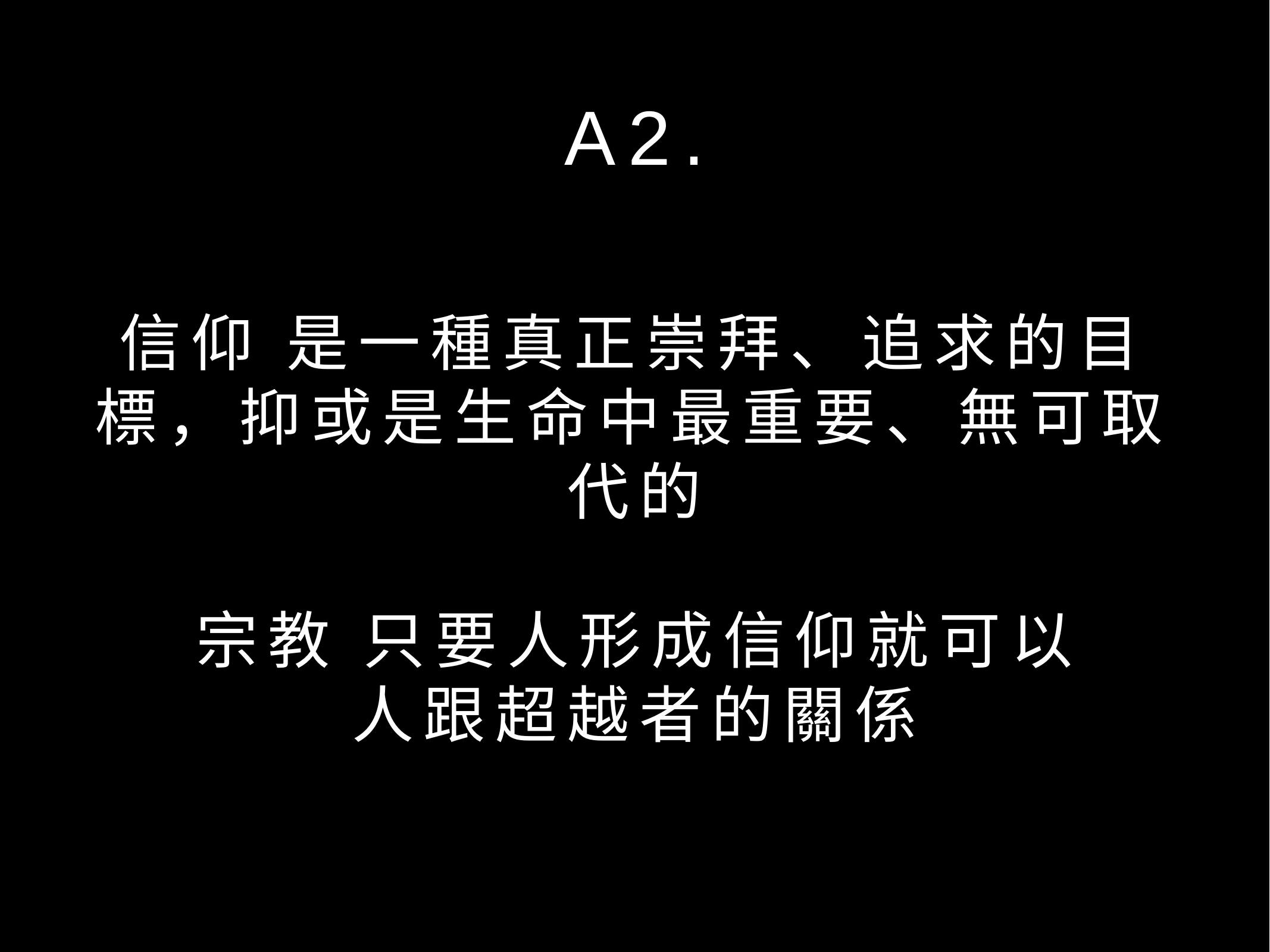

# A2.
信仰 是一種真正崇拜、追求的目標，抑或是生命中最重要、無可取代的

宗教 只要人形成信仰就可以
人跟超越者的關係